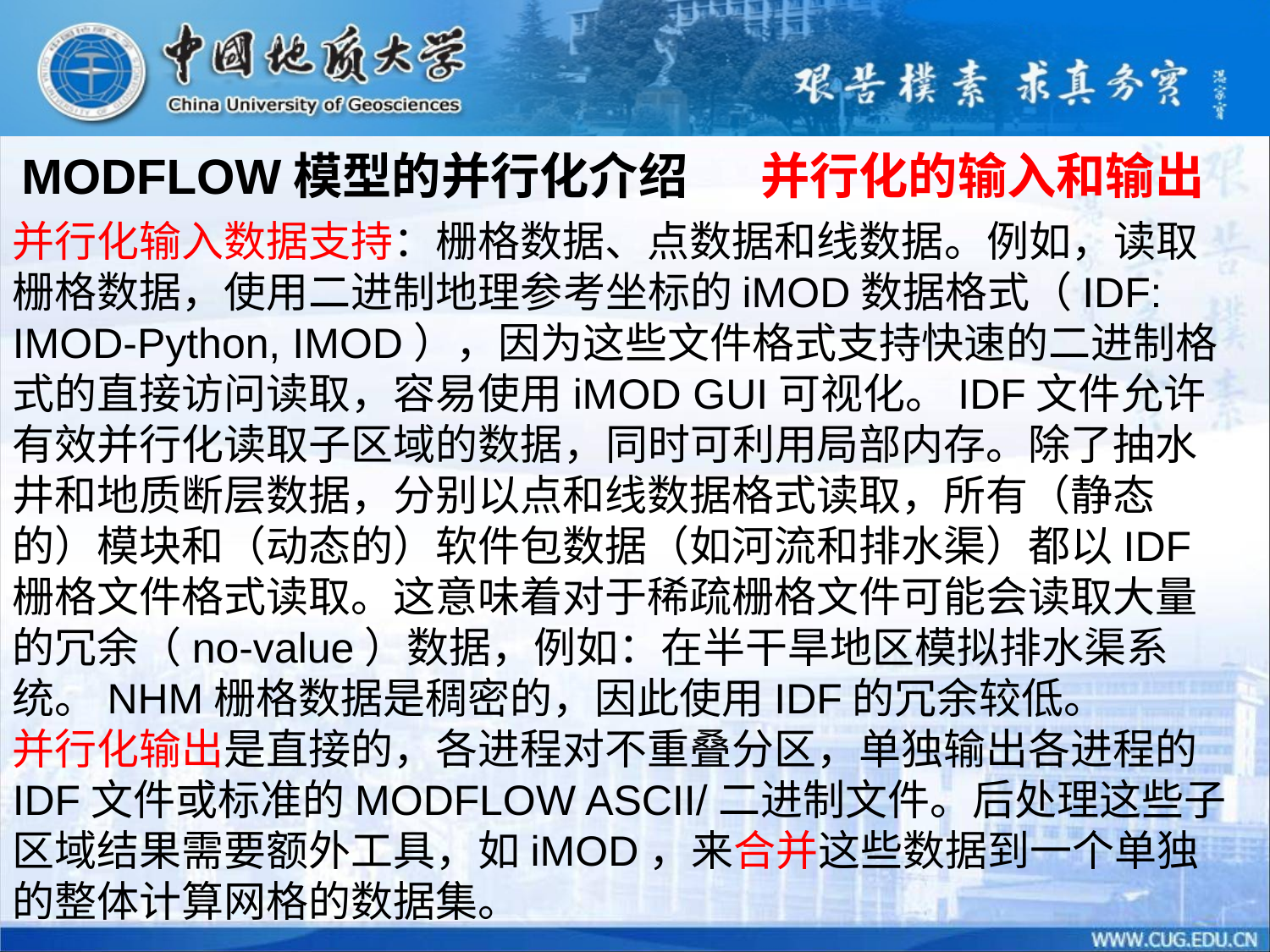

MODFLOW模型的并行化介绍
并行化的输入和输出
并行化输入数据支持：栅格数据、点数据和线数据。例如，读取栅格数据，使用二进制地理参考坐标的iMOD数据格式（IDF: IMOD-Python, IMOD），因为这些文件格式支持快速的二进制格式的直接访问读取，容易使用iMOD GUI可视化。IDF文件允许有效并行化读取子区域的数据，同时可利用局部内存。除了抽水井和地质断层数据，分别以点和线数据格式读取，所有（静态的）模块和（动态的）软件包数据（如河流和排水渠）都以IDF栅格文件格式读取。这意味着对于稀疏栅格文件可能会读取大量的冗余（no-value）数据，例如：在半干旱地区模拟排水渠系统。NHM栅格数据是稠密的，因此使用IDF的冗余较低。
并行化输出是直接的，各进程对不重叠分区，单独输出各进程的IDF文件或标准的MODFLOW ASCII/二进制文件。后处理这些子区域结果需要额外工具，如iMOD，来合并这些数据到一个单独的整体计算网格的数据集。